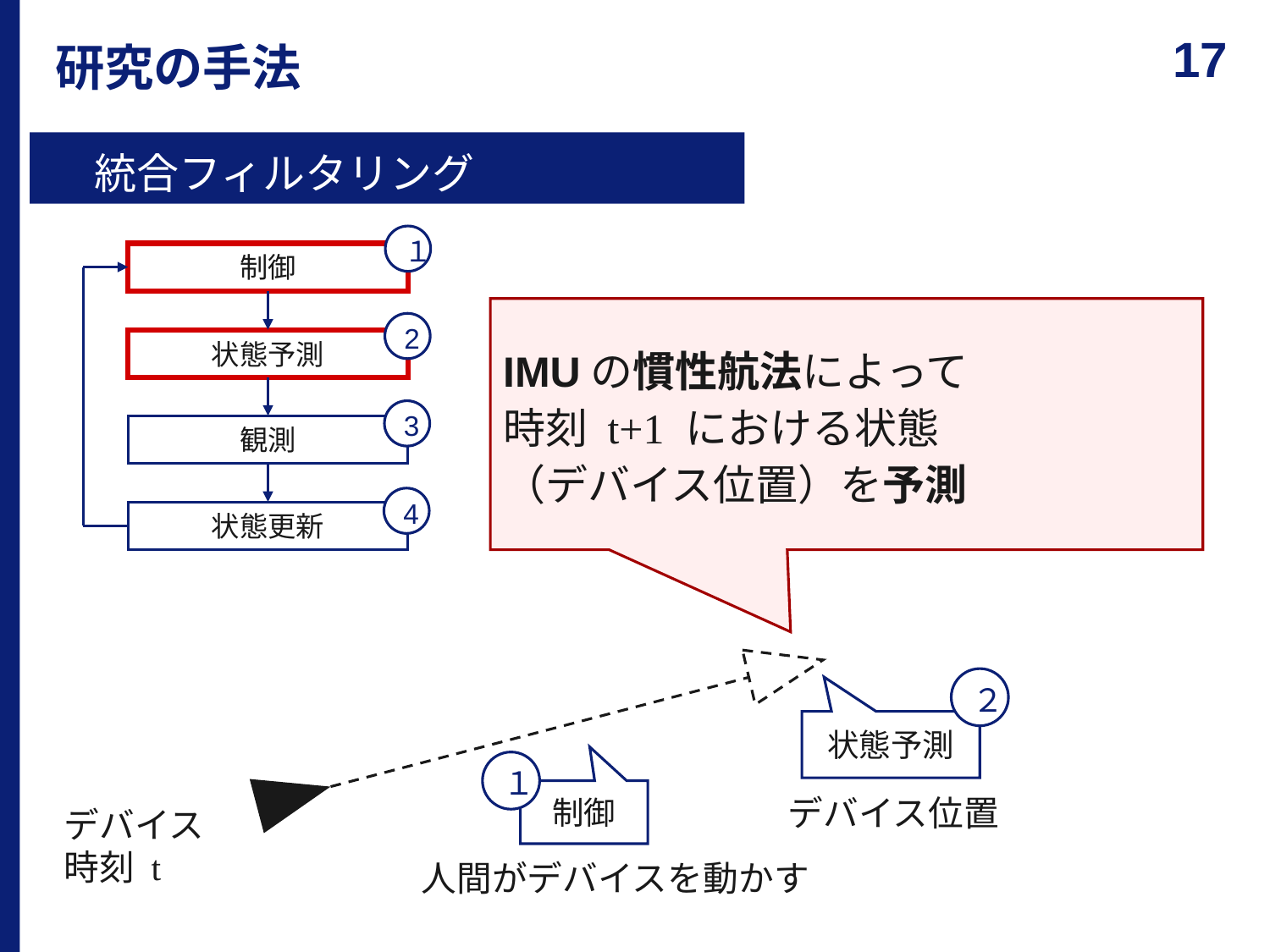

# 研究の手法
統合フィルタリング
１
制御
状態予測
観測
状態更新
IMUの慣性航法によって
時刻 t+1 における状態
（デバイス位置）を予測
2
3
4

２
状態予測
１
制御
デバイス位置
デバイス
時刻 t
人間がデバイスを動かす